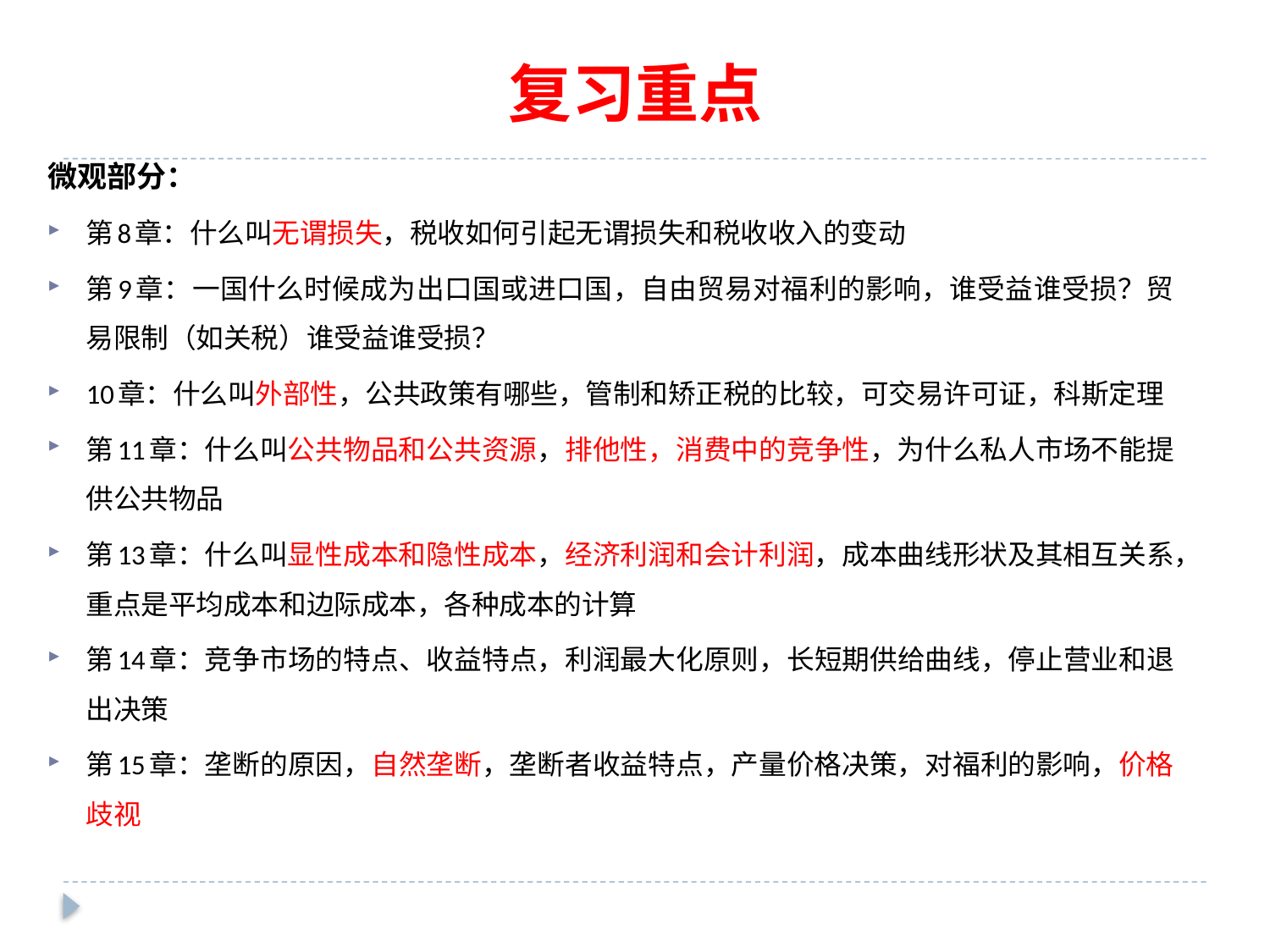

# 复习重点
微观部分：
第8章：什么叫无谓损失，税收如何引起无谓损失和税收收入的变动
第9章：一国什么时候成为出口国或进口国，自由贸易对福利的影响，谁受益谁受损？贸易限制（如关税）谁受益谁受损？
10章：什么叫外部性，公共政策有哪些，管制和矫正税的比较，可交易许可证，科斯定理
第11章：什么叫公共物品和公共资源，排他性，消费中的竞争性，为什么私人市场不能提供公共物品
第13章：什么叫显性成本和隐性成本，经济利润和会计利润，成本曲线形状及其相互关系，重点是平均成本和边际成本，各种成本的计算
第14章：竞争市场的特点、收益特点，利润最大化原则，长短期供给曲线，停止营业和退出决策
第15章：垄断的原因，自然垄断，垄断者收益特点，产量价格决策，对福利的影响，价格歧视